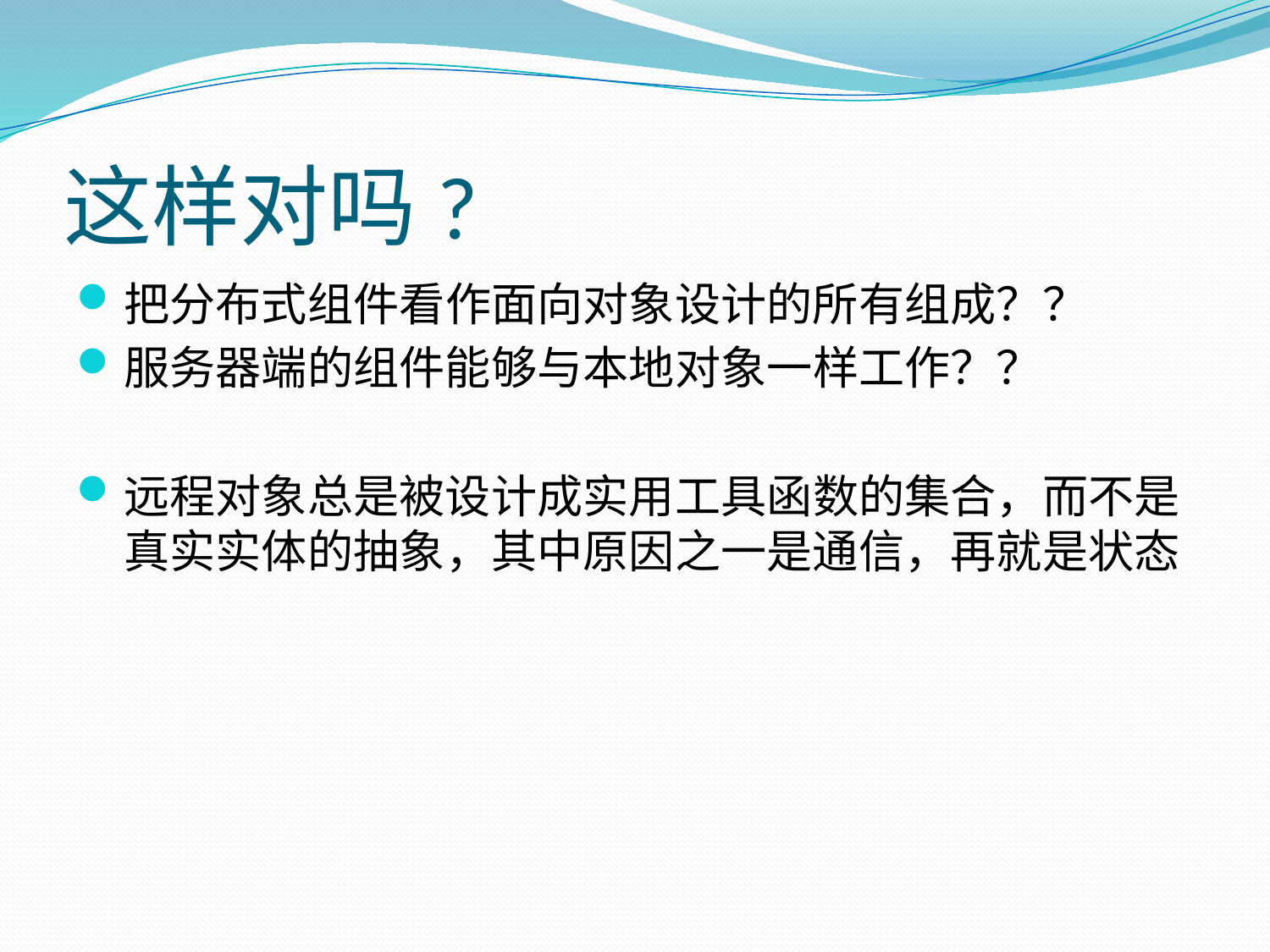

# 这样对吗?
把分布式组件看作面向对象设计的所有组成？？
服务器端的组件能够与本地对象一样工作？？

远程对象总是被设计成实用工具函数的集合，而不是真实实体的抽象，其中原因之一是通信，再就是状态